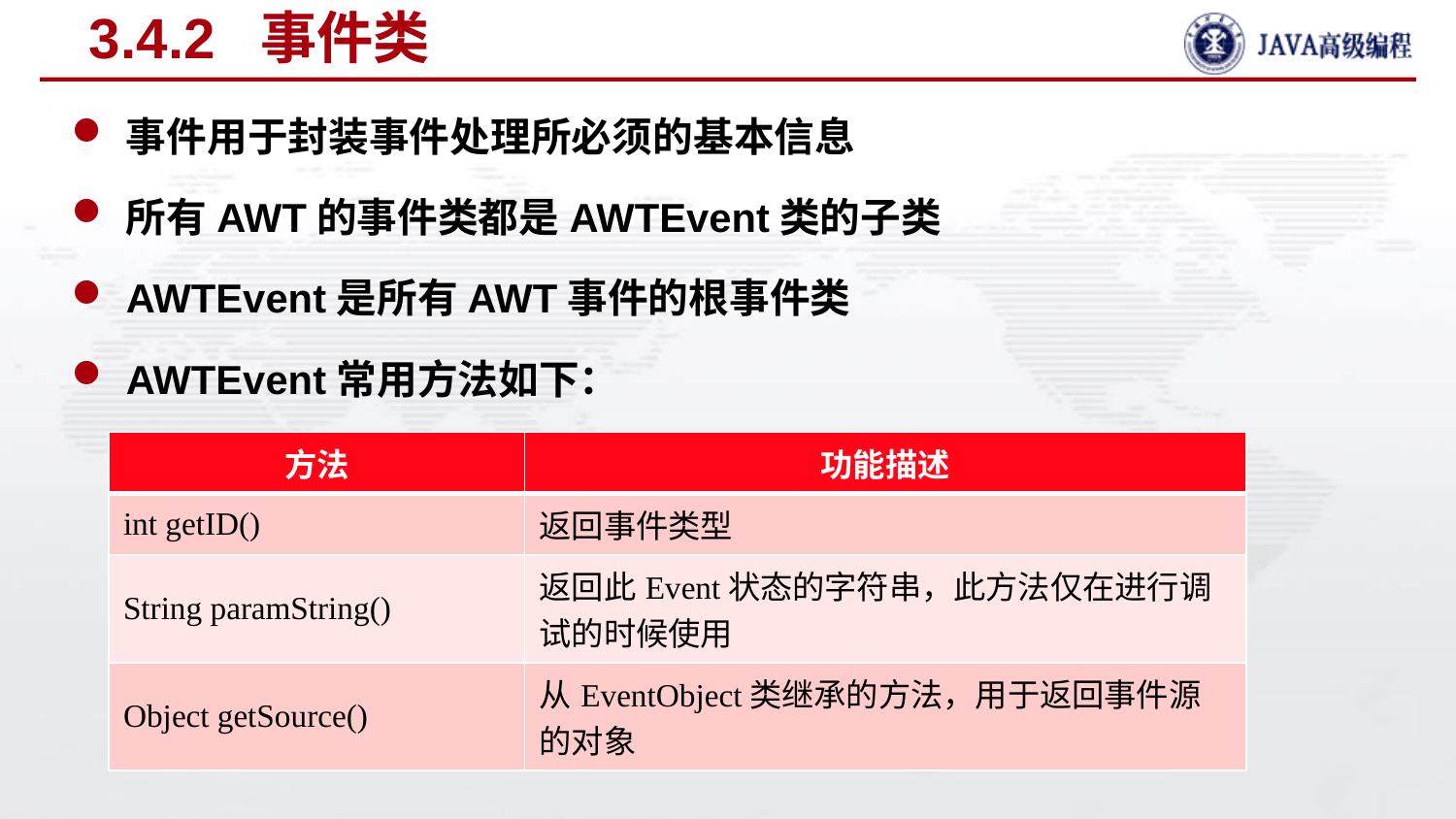

# 3.4.2  事件类
事件用于封装事件处理所必须的基本信息
所有AWT的事件类都是AWTEvent类的子类
AWTEvent是所有AWT事件的根事件类
AWTEvent常用方法如下：
| 方法 | 功能描述 |
| --- | --- |
| int getID() | 返回事件类型 |
| String paramString() | 返回此Event状态的字符串，此方法仅在进行调试的时候使用 |
| Object getSource() | 从EventObject类继承的方法，用于返回事件源的对象 |